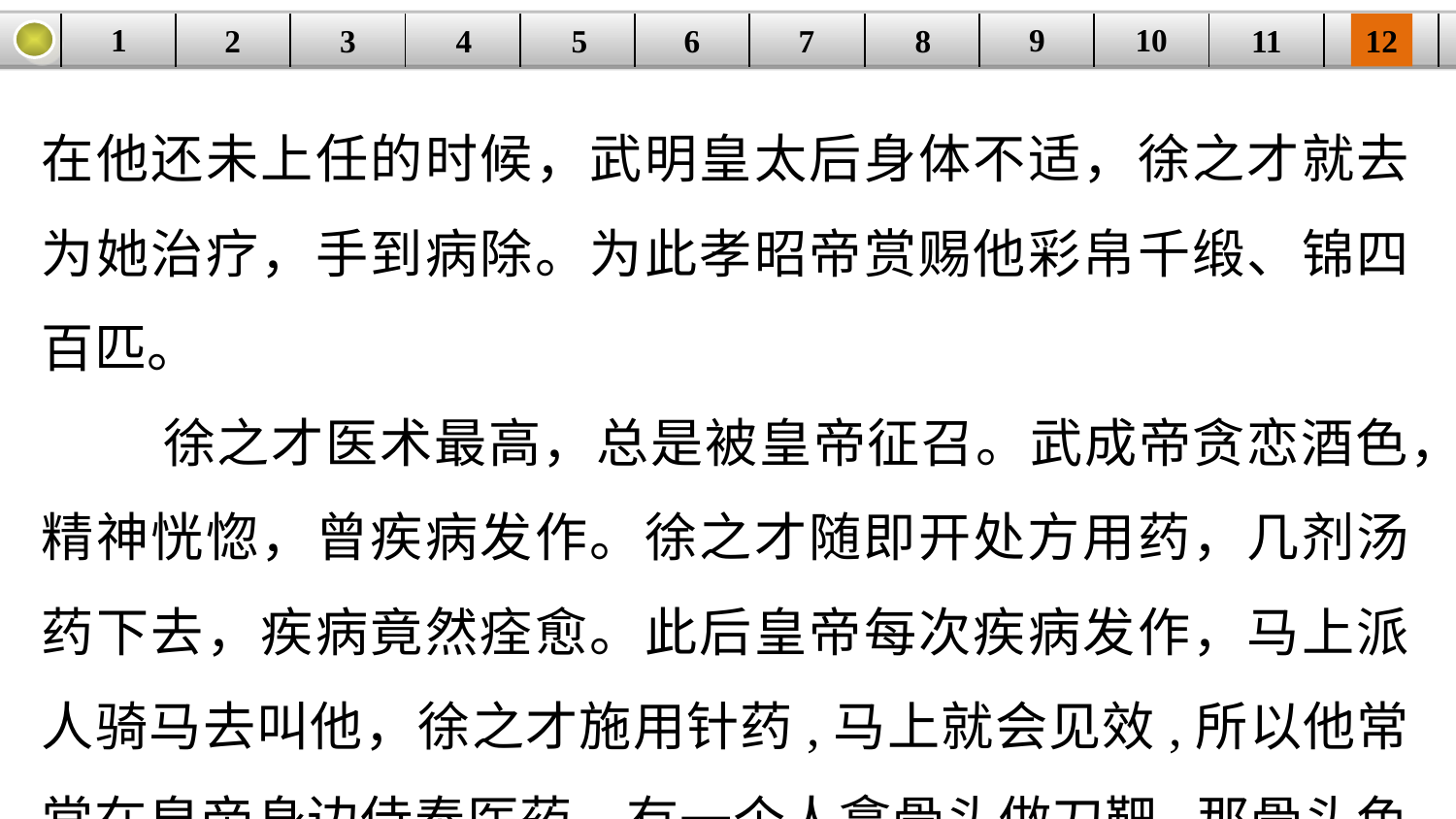

9
10
1
3
4
5
6
8
11
2
12
|  |  |  |  |  |  |  |  |  |  |  |  |
| --- | --- | --- | --- | --- | --- | --- | --- | --- | --- | --- | --- |
7

在他还未上任的时候，武明皇太后身体不适，徐之才就去为她治疗，手到病除。为此孝昭帝赏赐他彩帛千缎、锦四百匹。
        徐之才医术最高，总是被皇帝征召。武成帝贪恋酒色，精神恍惚，曾疾病发作。徐之才随即开处方用药，几剂汤药下去，疾病竟然痊愈。此后皇帝每次疾病发作，马上派人骑马去叫他，徐之才施用针药,马上就会见效,所以他常常在皇帝身边侍奉医药。有一个人拿骨头做刀靶,那骨头色彩斑斓。